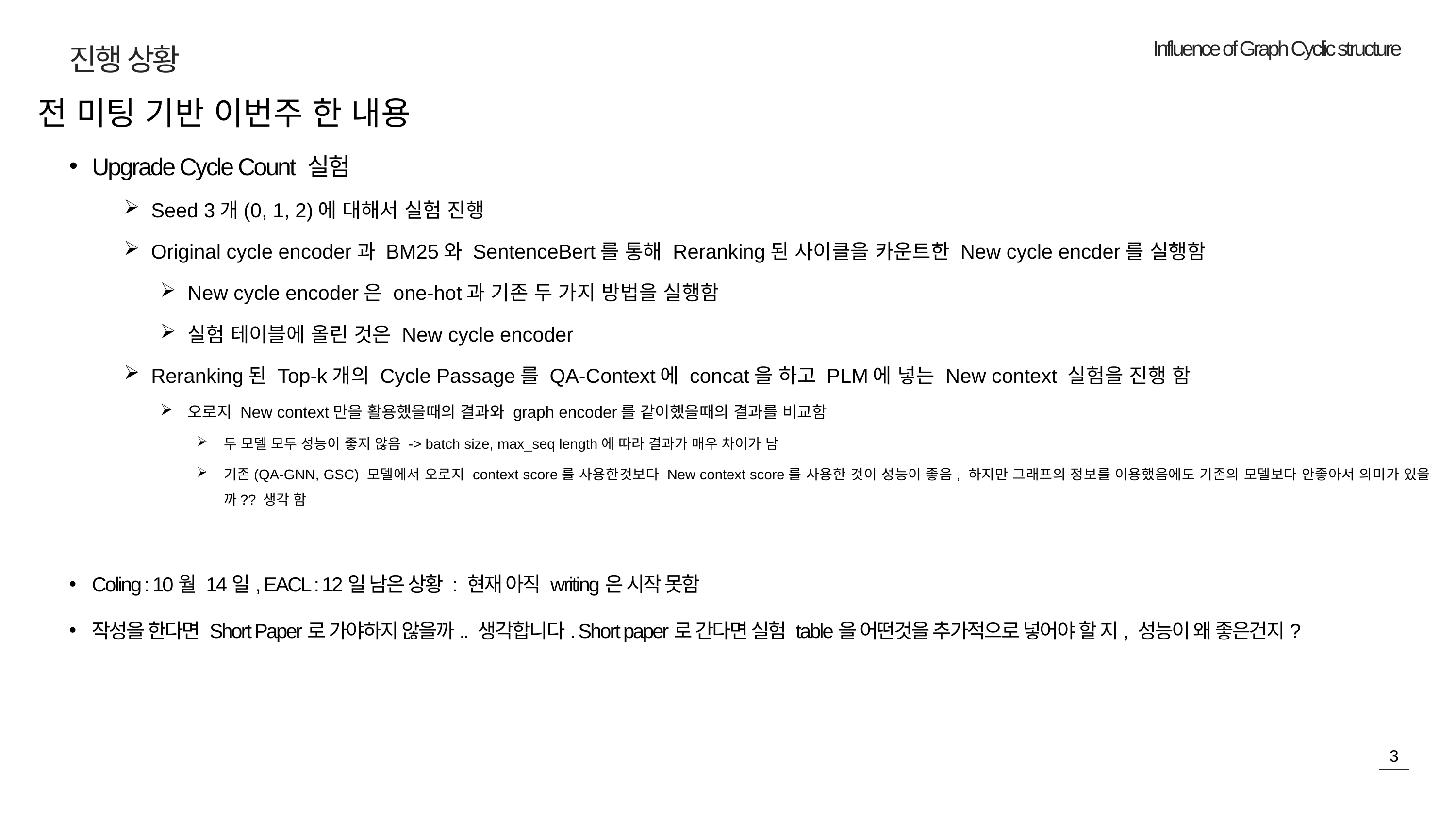

진행 상황
전 미팅 기반 이번주 한 내용
Upgrade Cycle Count 실험
Seed 3개(0, 1, 2)에 대해서 실험 진행
Original cycle encoder과 BM25와 SentenceBert를 통해 Reranking된 사이클을 카운트한 New cycle encder를 실행함
New cycle encoder은 one-hot과 기존 두 가지 방법을 실행함
실험 테이블에 올린 것은 New cycle encoder
Reranking된 Top-k개의 Cycle Passage를 QA-Context에 concat을 하고 PLM에 넣는 New context 실험을 진행 함
오로지 New context만을 활용했을때의 결과와 graph encoder를 같이했을때의 결과를 비교함
두 모델 모두 성능이 좋지 않음 -> batch size, max_seq length에 따라 결과가 매우 차이가 남
기존(QA-GNN, GSC) 모델에서 오로지 context score를 사용한것보다 New context score를 사용한 것이 성능이 좋음, 하지만 그래프의 정보를 이용했음에도 기존의 모델보다 안좋아서 의미가 있을까?? 생각 함

Coling : 10월 14일, EACL : 12일 남은 상황 : 현재 아직 writing은 시작 못함
작성을 한다면 Short Paper로 가야하지 않을까.. 생각합니다. Short paper로 간다면 실험 table을 어떤것을 추가적으로 넣어야 할 지, 성능이 왜 좋은건지?